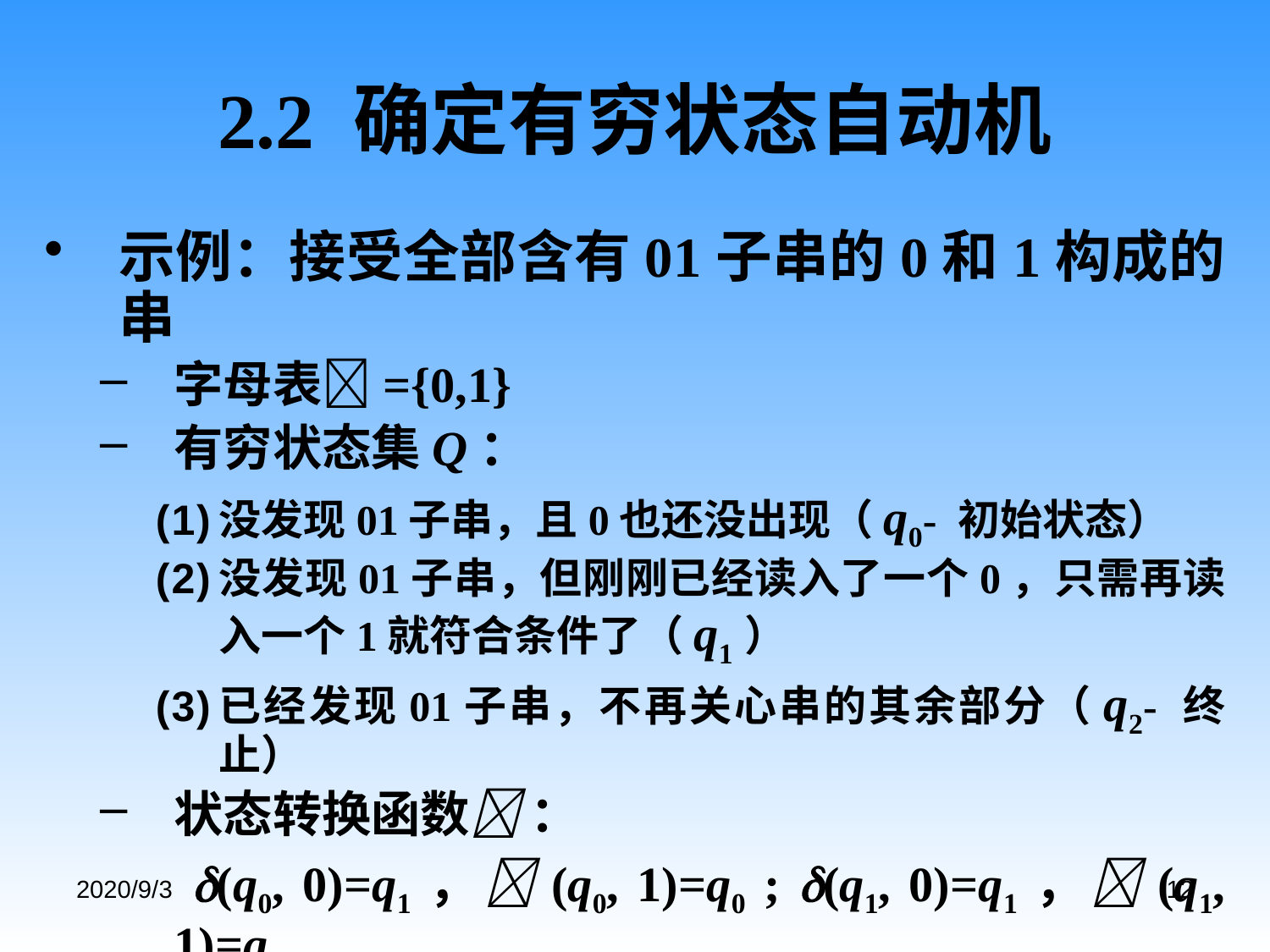

# 2.2 确定有穷状态自动机
示例：接受全部含有01子串的0和1构成的串
字母表Σ={0,1}
有穷状态集Q：
没发现01子串，且0也还没出现（q0- 初始状态）
没发现01子串，但刚刚已经读入了一个0，只需再读入一个1就符合条件了（q1）
已经发现01子串，不再关心串的其余部分（q2- 终止）
状态转换函数δ ：
	 δ(q0, 0)=q1，δ(q0, 1)=q0 ; δ(q1, 0)=q1，δ(q1, 1)=q2
	 δ(q2, 0)=q2，δ(q2, 1)=q2

2020/9/3
12